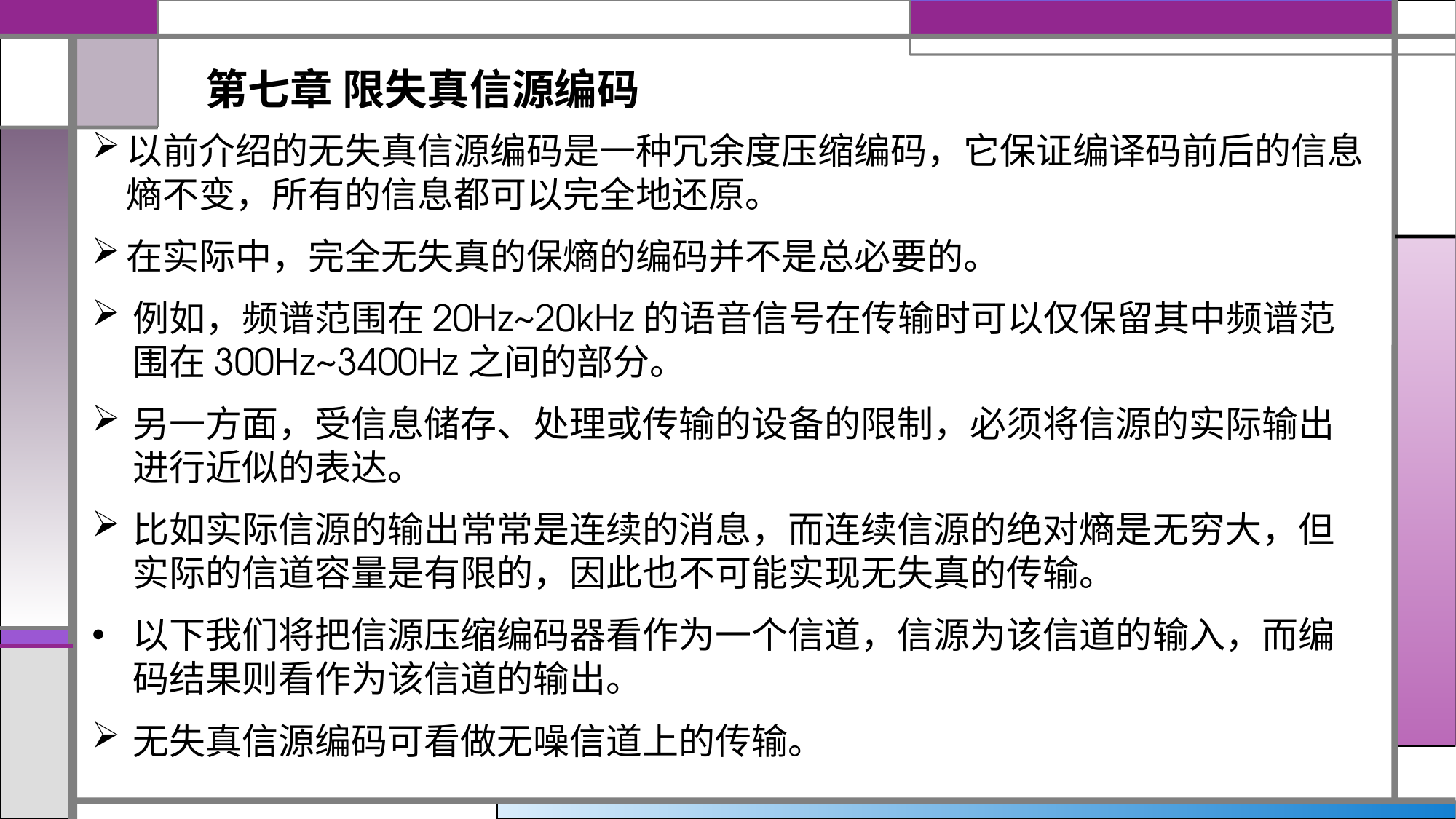

第七章 限失真信源编码
以前介绍的无失真信源编码是一种冗余度压缩编码，它保证编译码前后的信息熵不变，所有的信息都可以完全地还原。
在实际中，完全无失真的保熵的编码并不是总必要的。
例如，频谱范围在20Hz~20kHz的语音信号在传输时可以仅保留其中频谱范围在300Hz~3400Hz之间的部分。
另一方面，受信息储存、处理或传输的设备的限制，必须将信源的实际输出进行近似的表达。
比如实际信源的输出常常是连续的消息，而连续信源的绝对熵是无穷大，但实际的信道容量是有限的，因此也不可能实现无失真的传输。
以下我们将把信源压缩编码器看作为一个信道，信源为该信道的输入，而编码结果则看作为该信道的输出。
无失真信源编码可看做无噪信道上的传输。